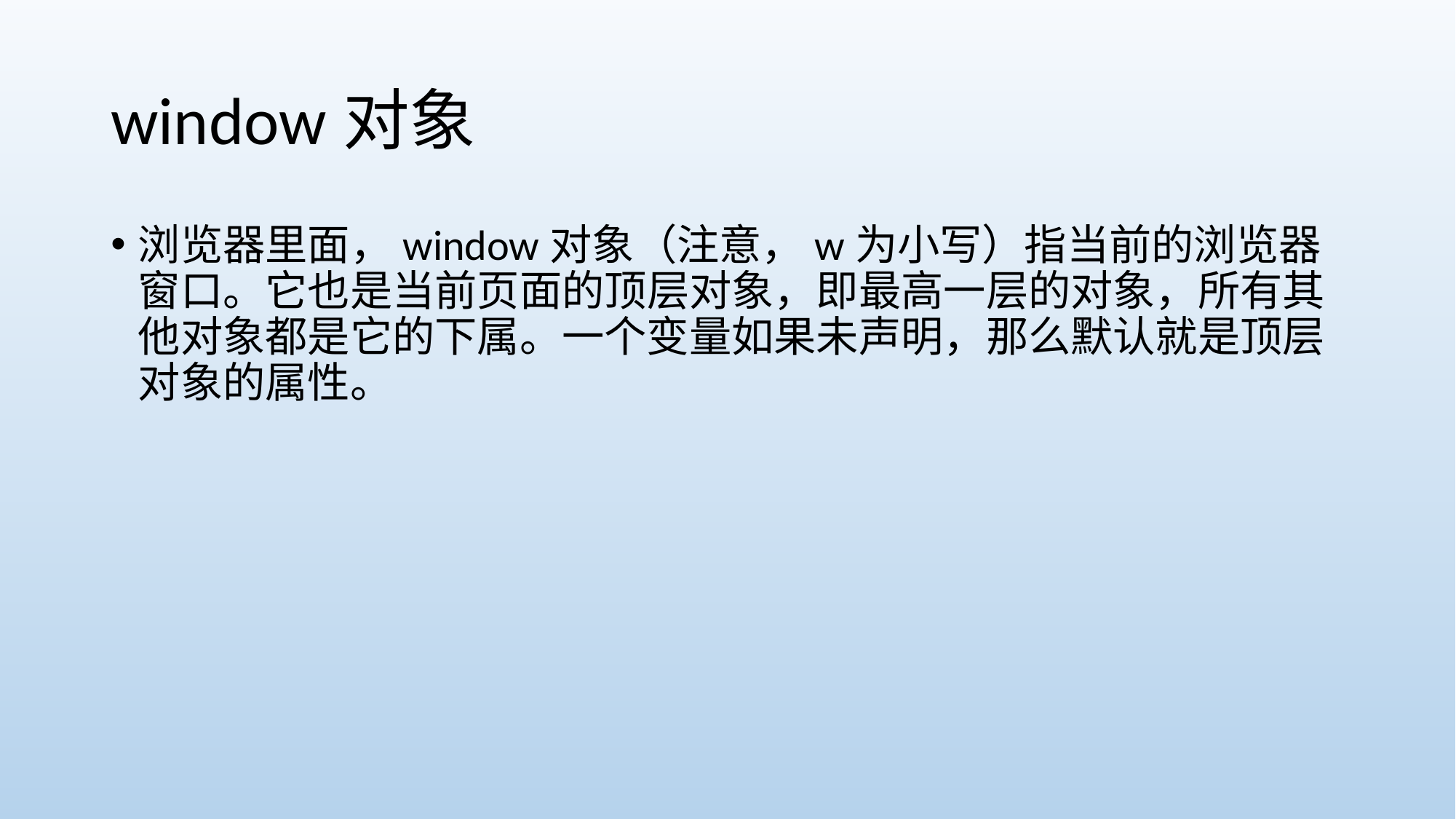

# window对象
浏览器里面，window对象（注意，w为小写）指当前的浏览器窗口。它也是当前页面的顶层对象，即最高一层的对象，所有其他对象都是它的下属。一个变量如果未声明，那么默认就是顶层对象的属性。